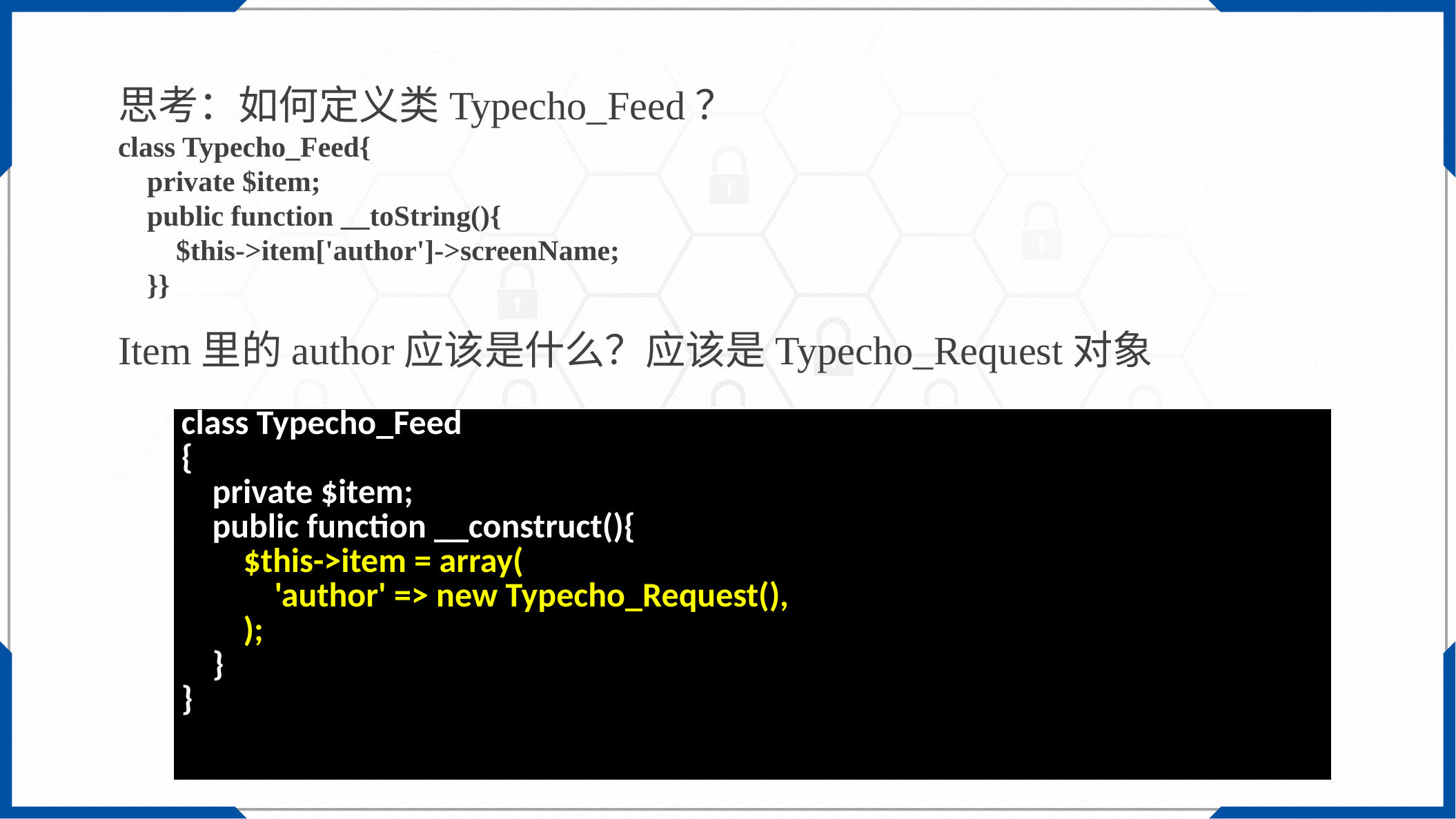

思考：如何定义类Typecho_Feed？
class Typecho_Feed{
    private $item;
    public function __toString(){
        $this->item['author']->screenName;
    }}
Item里的author应该是什么？应该是Typecho_Request对象

| class Typecho\_Feed { private $item; public function \_\_construct(){ $this->item = array( 'author' => new Typecho\_Request(), ); } } |
| --- |